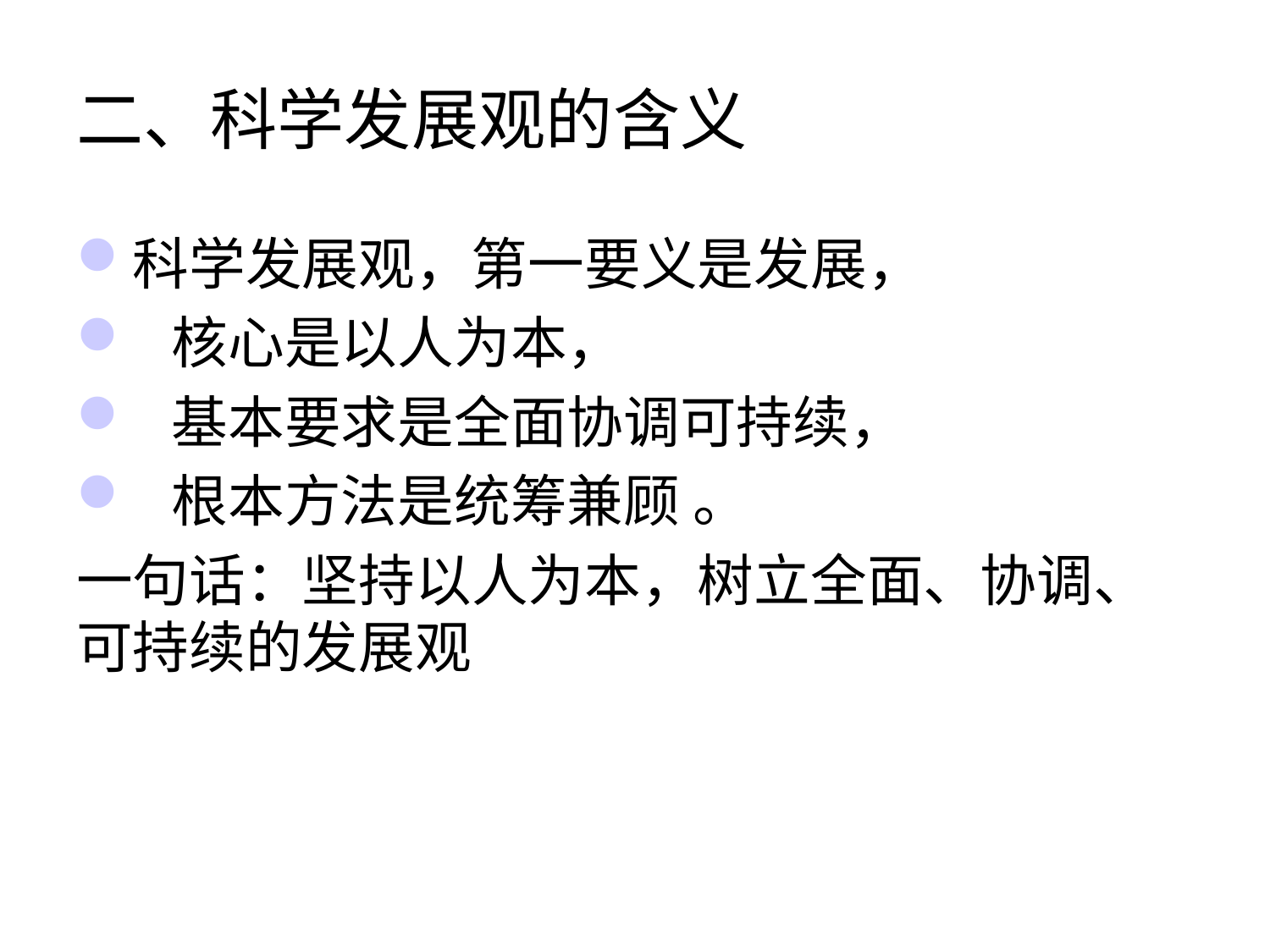

# 二、科学发展观的含义
科学发展观，第一要义是发展，
  核心是以人为本，
  基本要求是全面协调可持续，
  根本方法是统筹兼顾 。
一句话：坚持以人为本，树立全面、协调、可持续的发展观